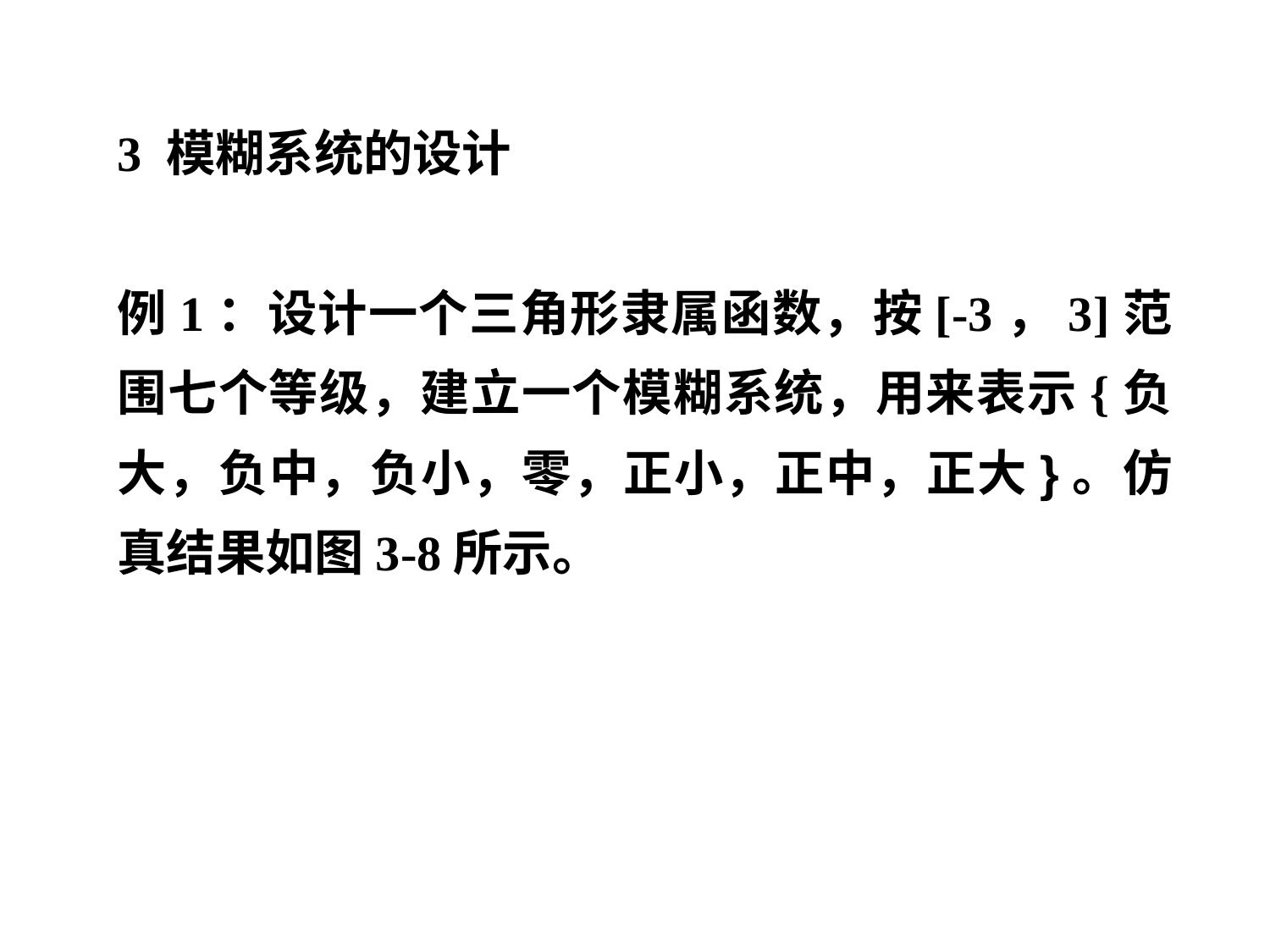

3 模糊系统的设计

例1：设计一个三角形隶属函数，按[-3，3]范围七个等级，建立一个模糊系统，用来表示{负大，负中，负小，零，正小，正中，正大}。仿真结果如图3-8所示。